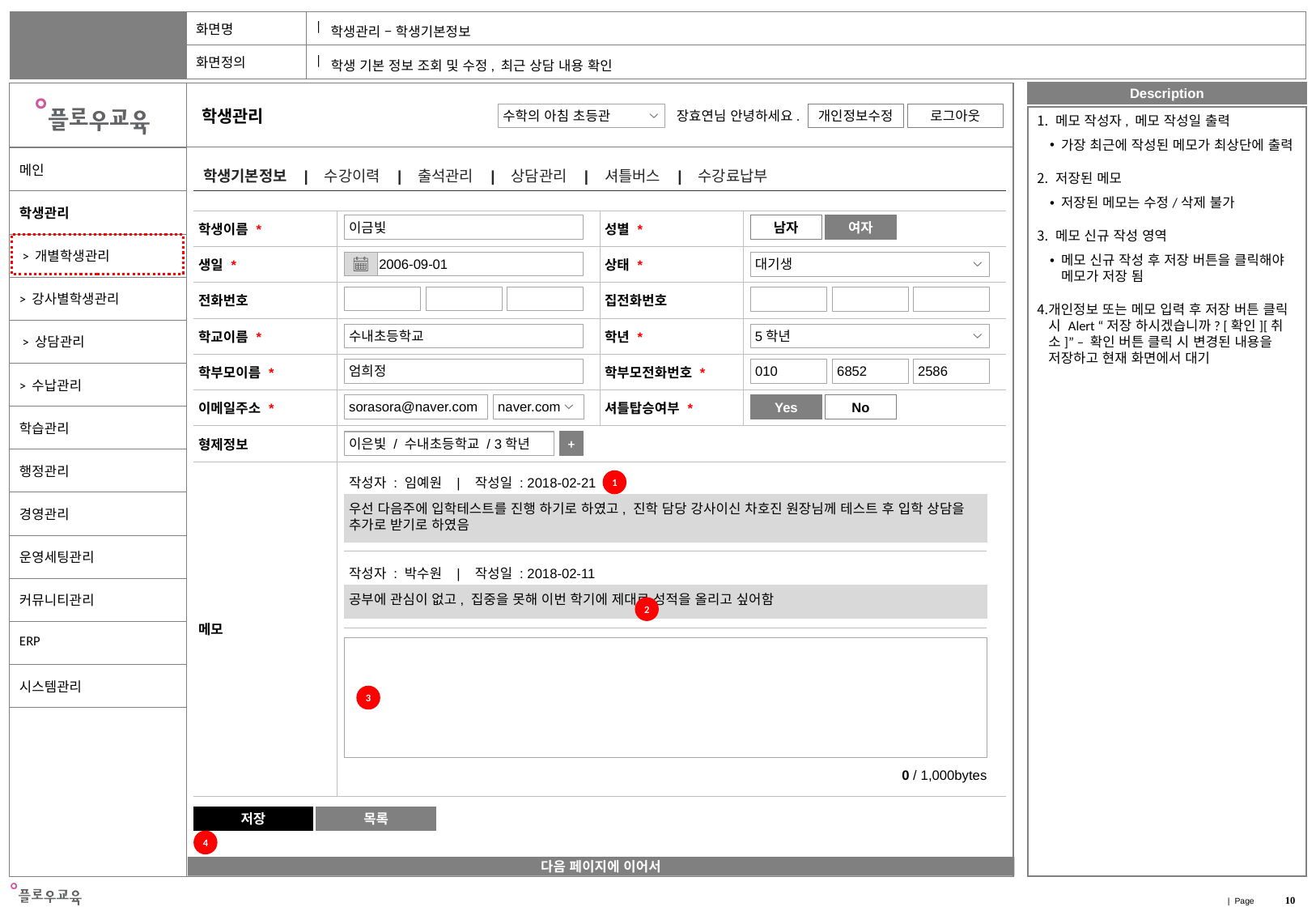

학생관리 – 학생기본정보
학생 기본 정보 조회 및 수정, 최근 상담 내용 확인
 메모 작성자, 메모 작성일 출력
가장 최근에 작성된 메모가 최상단에 출력
 저장된 메모
저장된 메모는 수정/삭제 불가
 메모 신규 작성 영역
메모 신규 작성 후 저장 버튼을 클릭해야 메모가 저장 됨
개인정보 또는 메모 입력 후 저장 버튼 클릭 시 Alert “저장 하시겠습니까? [확인][취소]” – 확인 버튼 클릭 시 변경된 내용을 저장하고 현재 화면에서 대기
| 학생기본정보 | 수강이력 | 출석관리 | 상담관리 | 셔틀버스 | 수강료납부 |
| --- |
| 학생이름 \* |  | 성별 \* |  |
| --- | --- | --- | --- |
| 생일 \* |  | 상태 \* |  |
| 전화번호 |  | 집전화번호 |  |
| 학교이름 \* |  | 학년 \* |  |
| 학부모이름 \* |  | 학부모전화번호 \* |  |
| 이메일주소 \* |  | 셔틀탑승여부 \* |  |
| 형제정보 |  |  |  |
| 메모 |  |  |  |
이금빛
남자
여자

      2006-09-01

대기생

5학년

수내초등학교
엄희정
010
6852
2586
sorasora@naver.com
naver.com

Yes
No
이은빛 / 수내초등학교 / 3학년
+
작성자 : 임예원   |   작성일 : 2018-02-21
우선 다음주에 입학테스트를 진행 하기로 하였고, 진학 담당 강사이신 차호진 원장님께 테스트 후 입학 상담을 추가로 받기로 하였음
1
작성자 : 박수원   |   작성일 : 2018-02-11
공부에 관심이 없고, 집중을 못해 이번 학기에 제대로 성적을 올리고 싶어함
2

0 / 1,000bytes
3
저장
목록
4
다음 페이지에 이어서
10